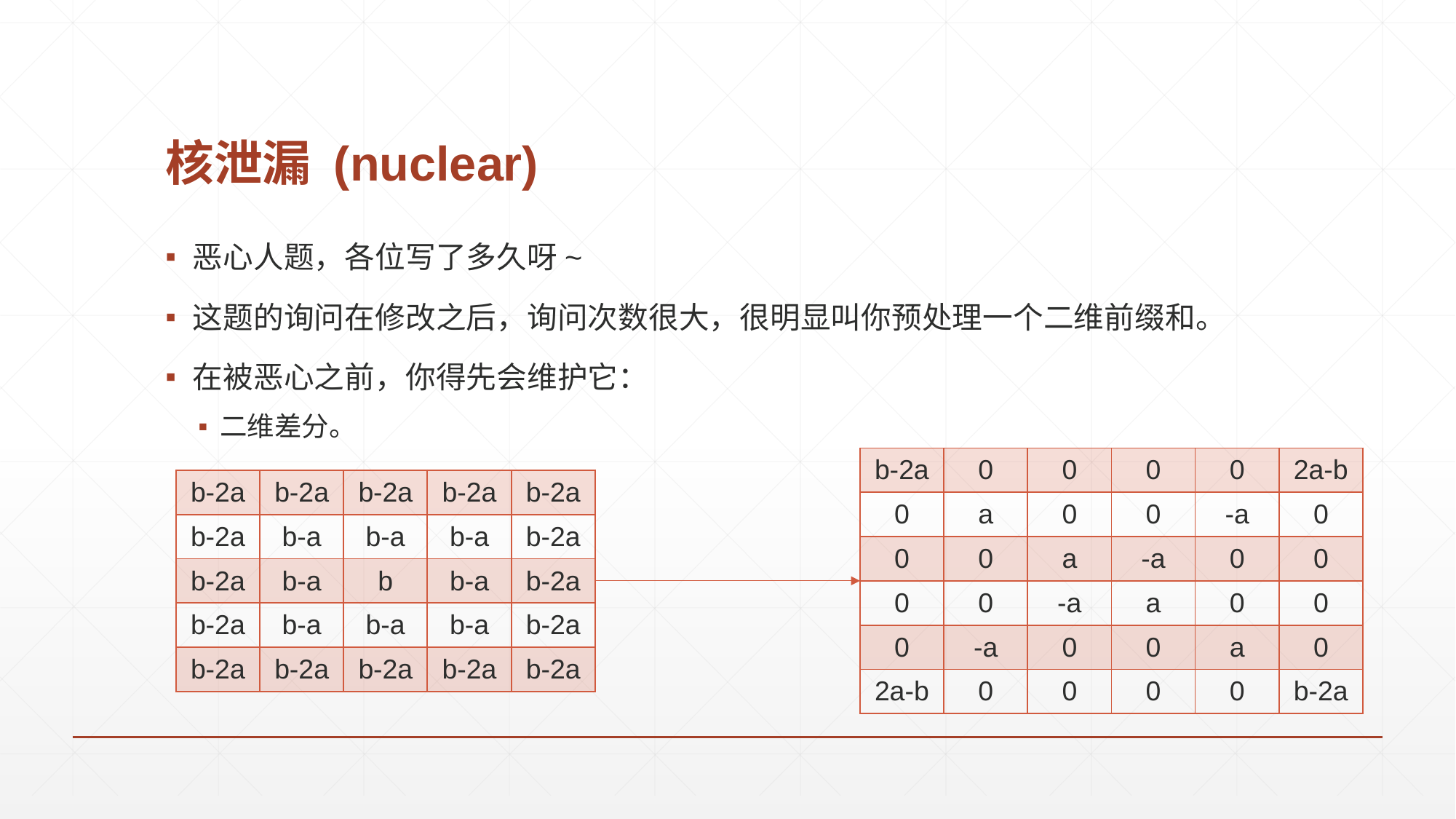

# 核泄漏 (nuclear)
恶心人题，各位写了多久呀~
这题的询问在修改之后，询问次数很大，很明显叫你预处理一个二维前缀和。
在被恶心之前，你得先会维护它：
二维差分。
| b-2a | 0 | 0 | 0 | 0 | 2a-b |
| --- | --- | --- | --- | --- | --- |
| 0 | a | 0 | 0 | -a | 0 |
| 0 | 0 | a | -a | 0 | 0 |
| 0 | 0 | -a | a | 0 | 0 |
| 0 | -a | 0 | 0 | a | 0 |
| 2a-b | 0 | 0 | 0 | 0 | b-2a |
| b-2a | b-2a | b-2a | b-2a | b-2a |
| --- | --- | --- | --- | --- |
| b-2a | b-a | b-a | b-a | b-2a |
| b-2a | b-a | b | b-a | b-2a |
| b-2a | b-a | b-a | b-a | b-2a |
| b-2a | b-2a | b-2a | b-2a | b-2a |